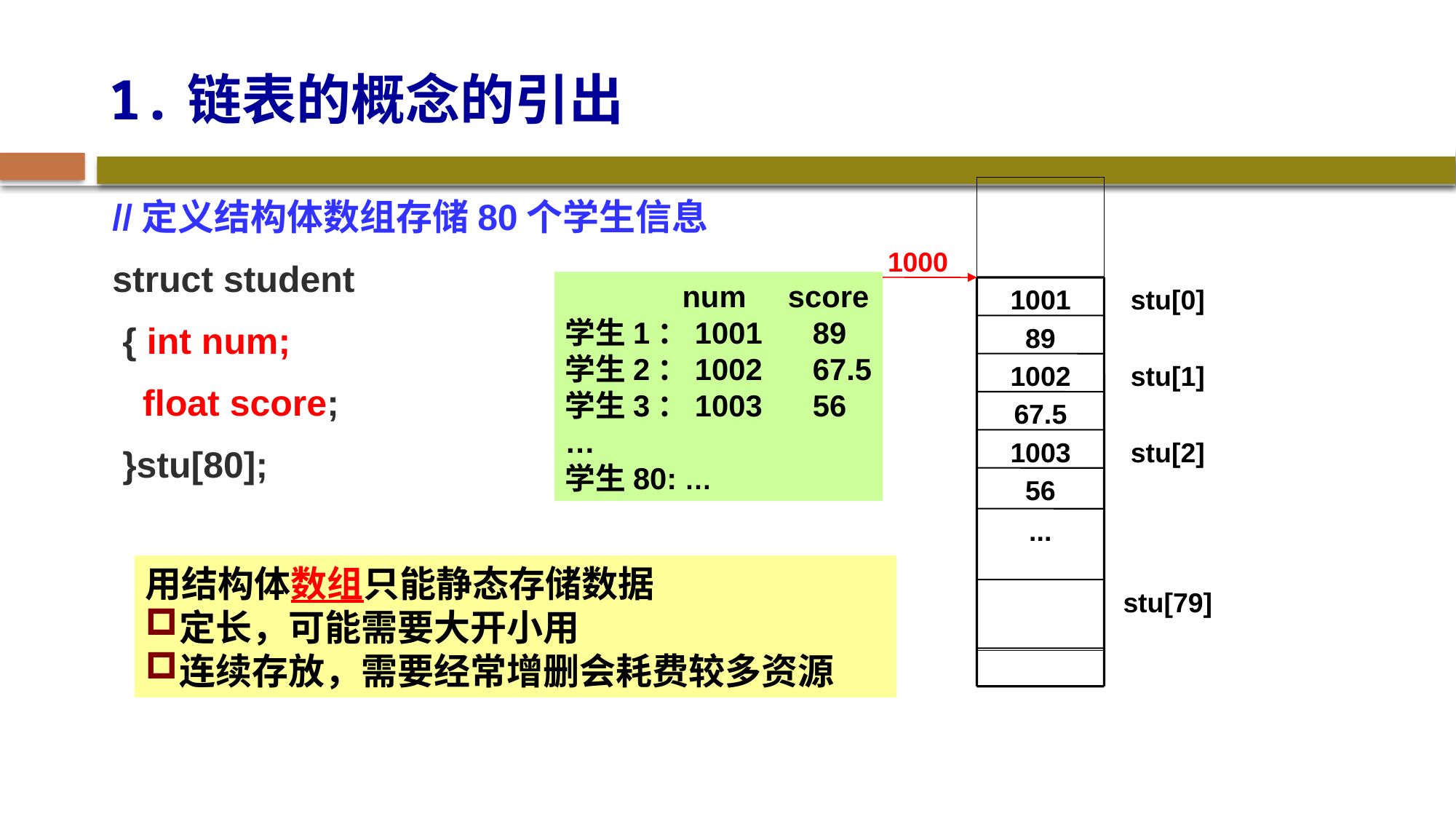

# 1.链表的概念的引出

1001

stu[0]

89

1002

stu[1]
67.5

1003

stu[2]
56

...

stu[79]

//定义结构体数组存储80个学生信息
struct student
 { int num;
   float score;
 }stu[80];
1000

              num     score
学生1：1001      89
学生2：1002      67.5
学生3：1003      56
…
学生80: …
用结构体数组只能静态存储数据
定长，可能需要大开小用
连续存放，需要经常增删会耗费较多资源